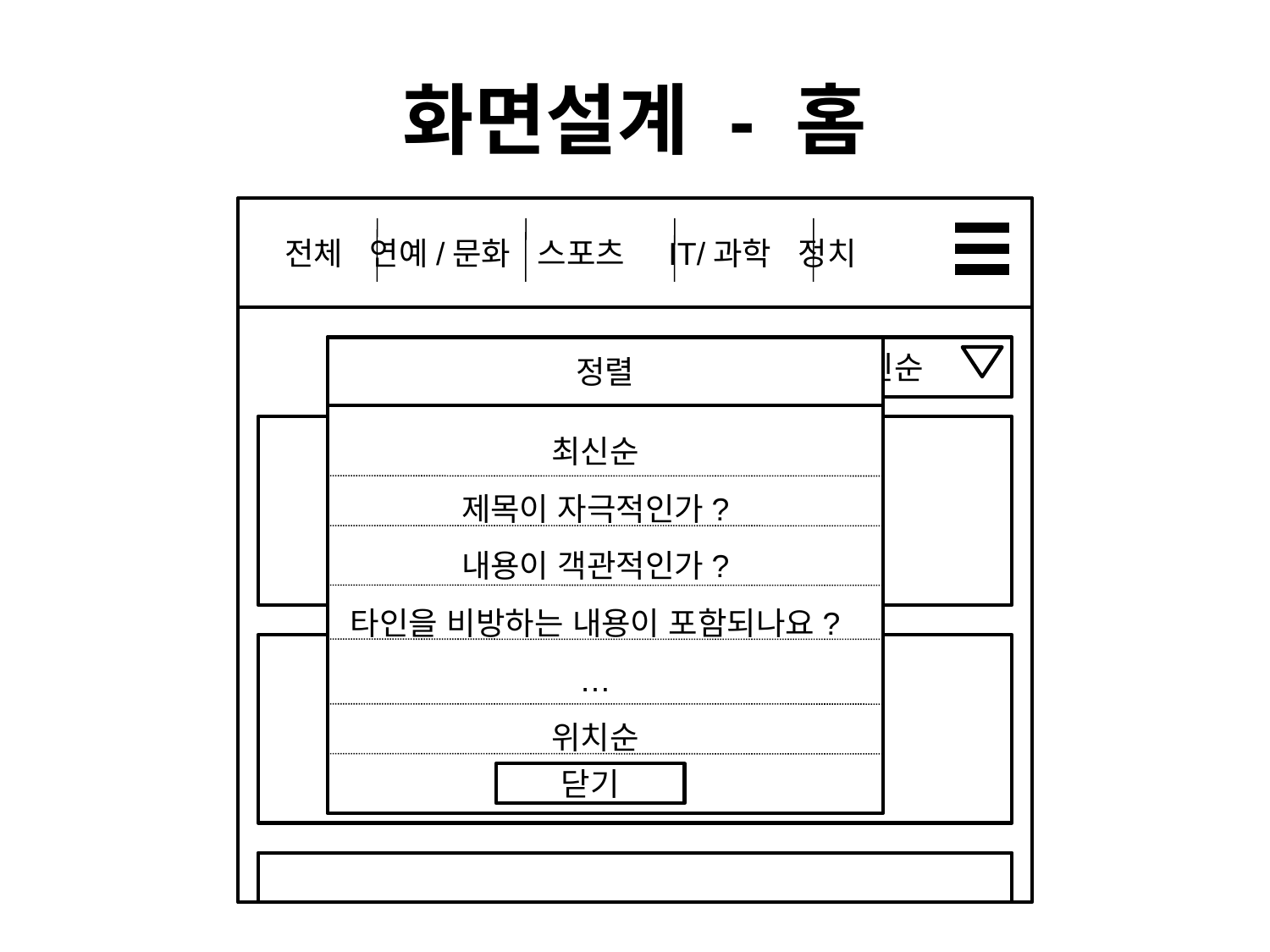

# 화면설계 - 홈

   전체   연예/문화   스포츠    IT/과학   정치

정렬

최신순

최신순
제목이 자극적인가?
내용이 객관적인가?
타인을 비방하는 내용이 포함되나요?
…
위치순
기사 제목, 사진, 내용
기사 제목, 사진, 내용
닫기